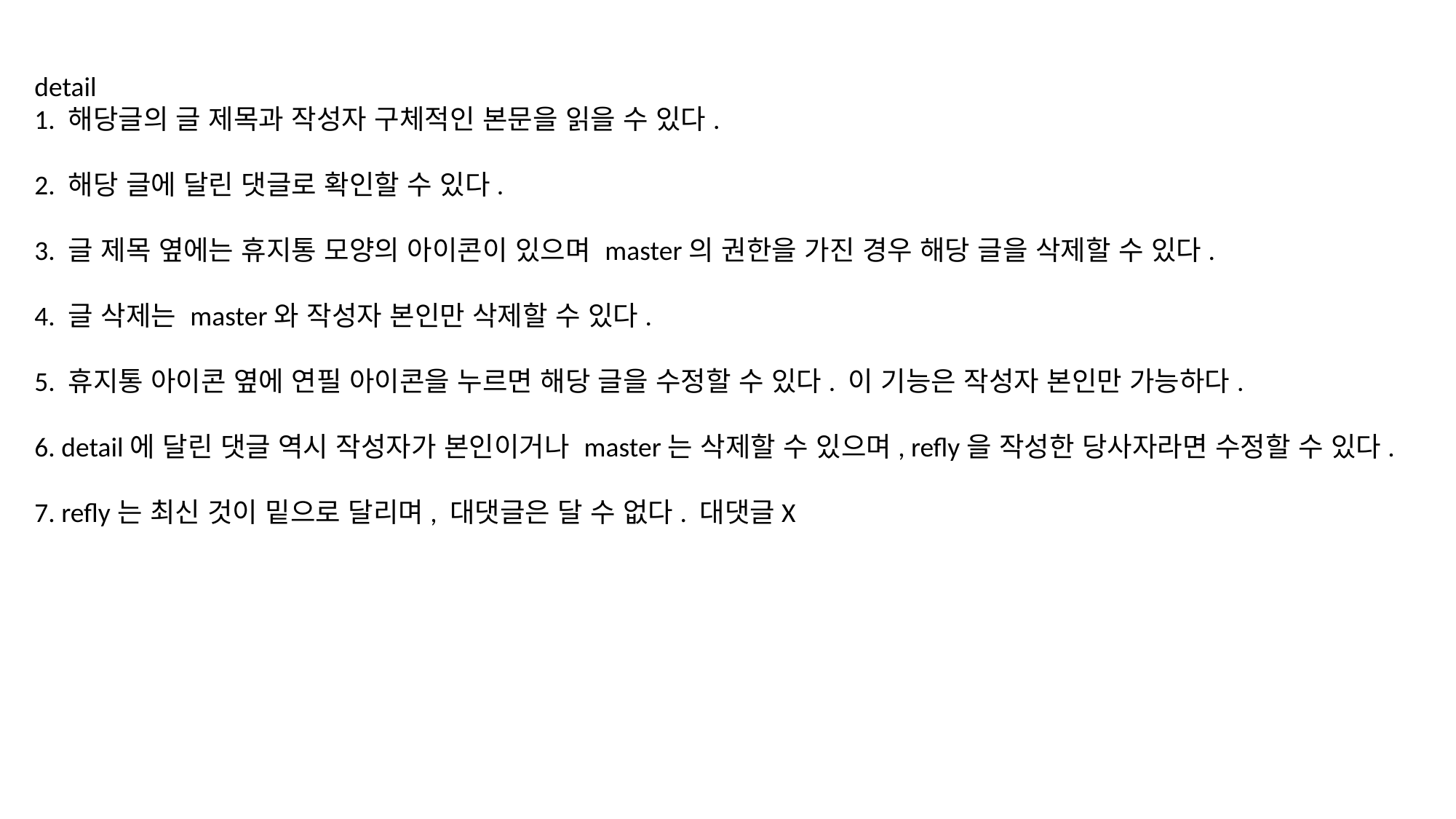

detail
1. 해당글의 글 제목과 작성자 구체적인 본문을 읽을 수 있다.

2. 해당 글에 달린 댓글로 확인할 수 있다.

3. 글 제목 옆에는 휴지통 모양의 아이콘이 있으며 master의 권한을 가진 경우 해당 글을 삭제할 수 있다.

4. 글 삭제는 master와 작성자 본인만 삭제할 수 있다.

5. 휴지통 아이콘 옆에 연필 아이콘을 누르면 해당 글을 수정할 수 있다. 이 기능은 작성자 본인만 가능하다.

6. detail에 달린 댓글 역시 작성자가 본인이거나 master는 삭제할 수 있으며, refly을 작성한 당사자라면 수정할 수 있다.

7. refly는 최신 것이 밑으로 달리며, 대댓글은 달 수 없다. 대댓글X